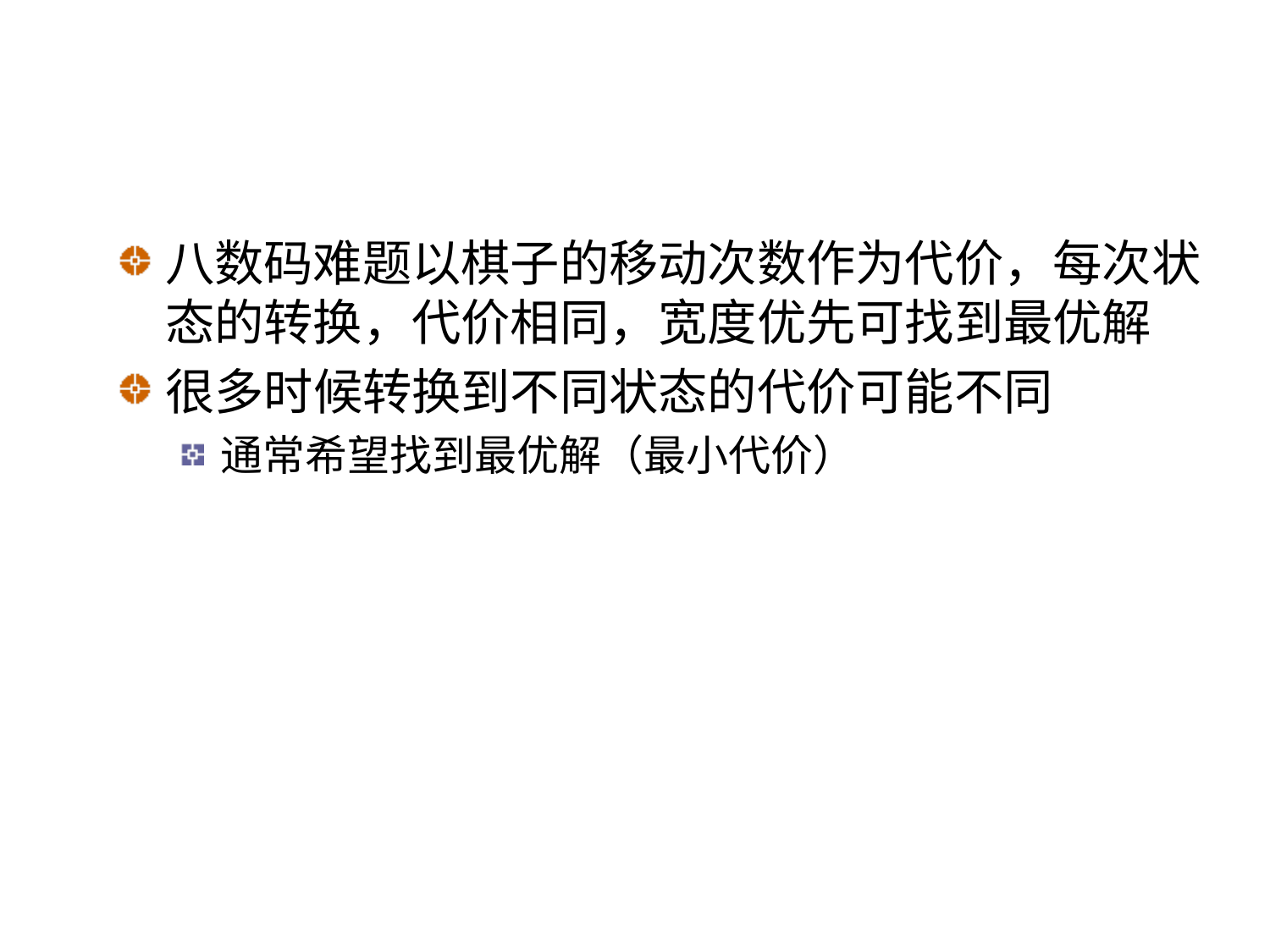

八数码难题以棋子的移动次数作为代价，每次状态的转换，代价相同，宽度优先可找到最优解
很多时候转换到不同状态的代价可能不同
通常希望找到最优解（最小代价）